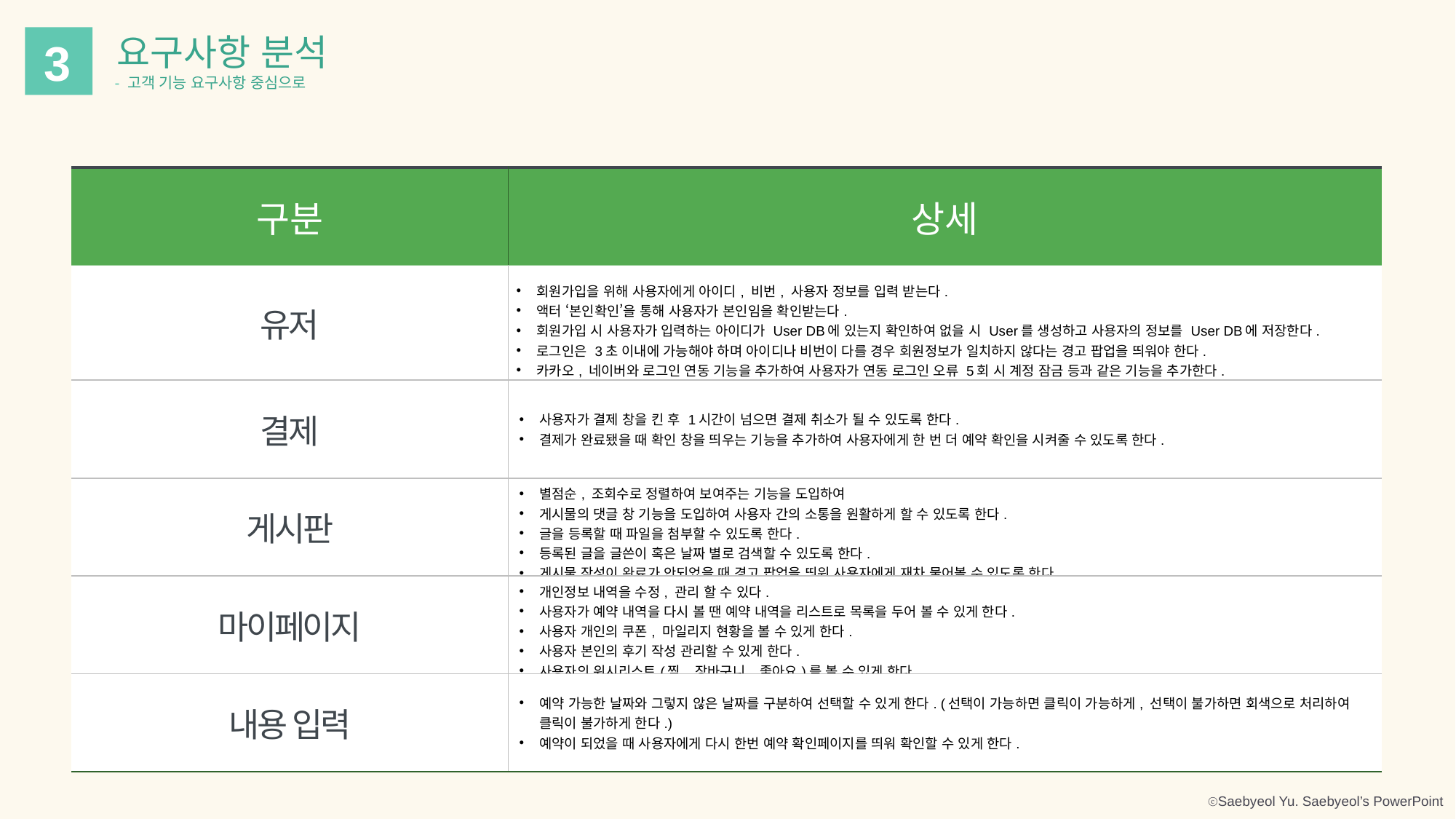

요구사항 분석
- 고객 기능 요구사항 중심으로

3
| 구분 | 상세 |
| --- | --- |
| 유저 | 회원가입을 위해 사용자에게 아이디, 비번, 사용자 정보를 입력 받는다. 액터 ‘본인확인’을 통해 사용자가 본인임을 확인받는다. 회원가입 시 사용자가 입력하는 아이디가 User DB에 있는지 확인하여 없을 시 User를 생성하고 사용자의 정보를 User DB에 저장한다. 로그인은 3초 이내에 가능해야 하며 아이디나 비번이 다를 경우 회원정보가 일치하지 않다는 경고 팝업을 띄워야 한다. 카카오, 네이버와 로그인 연동 기능을 추가하여 사용자가 연동 로그인 오류 5회 시 계정 잠금 등과 같은 기능을 추가한다. |
| 결제 | 사용자가 결제 창을 킨 후 1시간이 넘으면 결제 취소가 될 수 있도록 한다. 결제가 완료됐을 때 확인 창을 띄우는 기능을 추가하여 사용자에게 한 번 더 예약 확인을 시켜줄 수 있도록 한다. |
| 게시판 | 별점순, 조회수로 정렬하여 보여주는 기능을 도입하여 게시물의 댓글 창 기능을 도입하여 사용자 간의 소통을 원활하게 할 수 있도록 한다. 글을 등록할 때 파일을 첨부할 수 있도록 한다. 등록된 글을 글쓴이 혹은 날짜 별로 검색할 수 있도록 한다. 게시물 작성이 완료가 안되었을 때 경고 팝업을 띄워 사용자에게 재차 물어볼 수 있도록 한다. |
| 마이페이지 | 개인정보 내역을 수정, 관리 할 수 있다. 사용자가 예약 내역을 다시 볼 땐 예약 내역을 리스트로 목록을 두어 볼 수 있게 한다. 사용자 개인의 쿠폰, 마일리지 현황을 볼 수 있게 한다. 사용자 본인의 후기 작성 관리할 수 있게 한다. 사용자의 위시리스트(찜, 장바구니, 좋아요)를 볼 수 있게 한다. |
| 내용 입력 | 예약 가능한 날짜와 그렇지 않은 날짜를 구분하여 선택할 수 있게 한다. (선택이 가능하면 클릭이 가능하게, 선택이 불가하면 회색으로 처리하여 클릭이 불가하게 한다.) 예약이 되었을 때 사용자에게 다시 한번 예약 확인페이지를 띄워 확인할 수 있게 한다. |